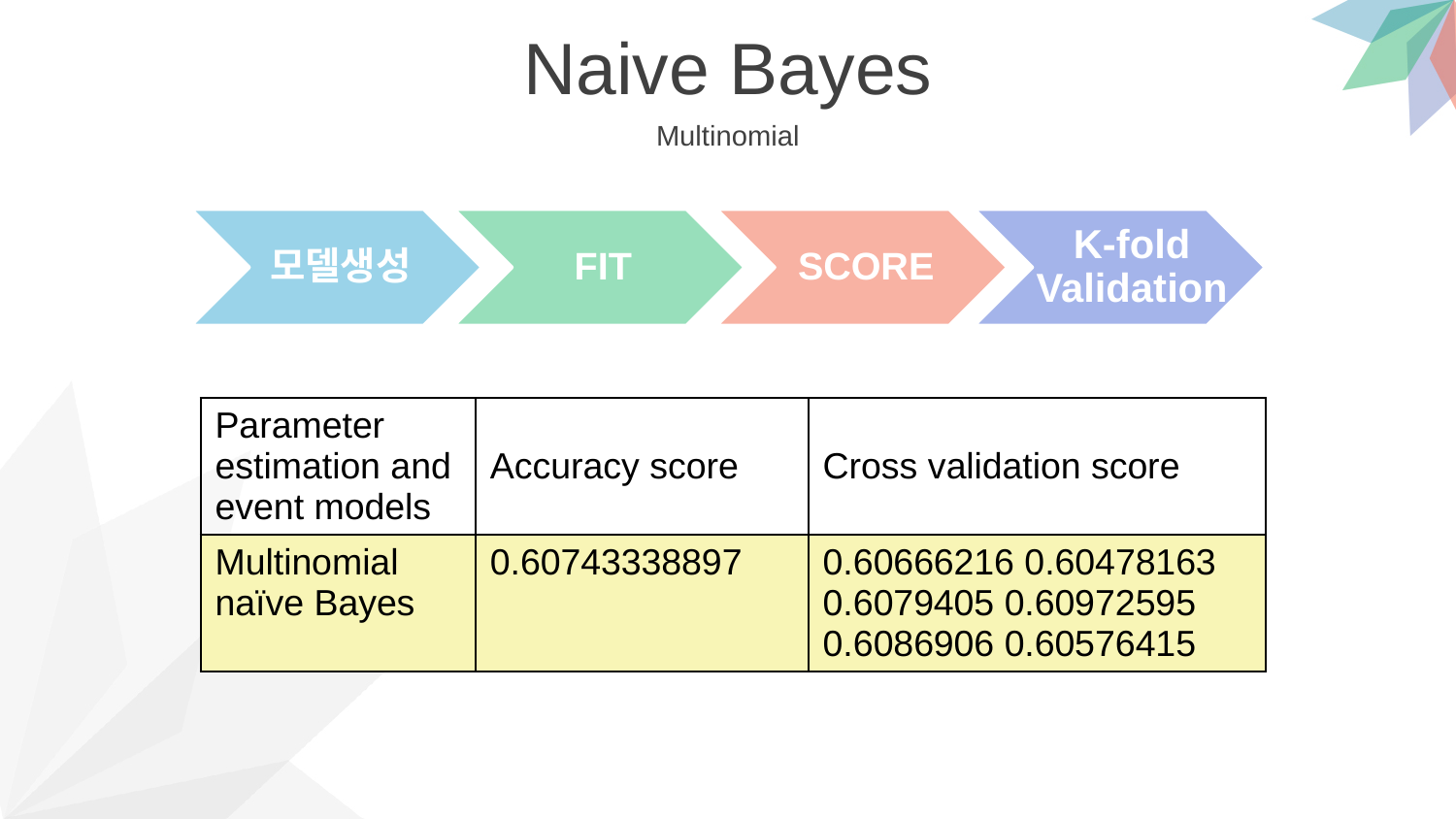

Naive Bayes
모델생성
FIT
SCORE

K-fold Validation
Multinomial
| Parameter estimation and event models | Accuracy score | Cross validation score |
| --- | --- | --- |
| Multinomial naïve Bayes | 0.60743338897 | 0.60666216 0.60478163 0.6079405 0.60972595 0.6086906 0.60576415 |